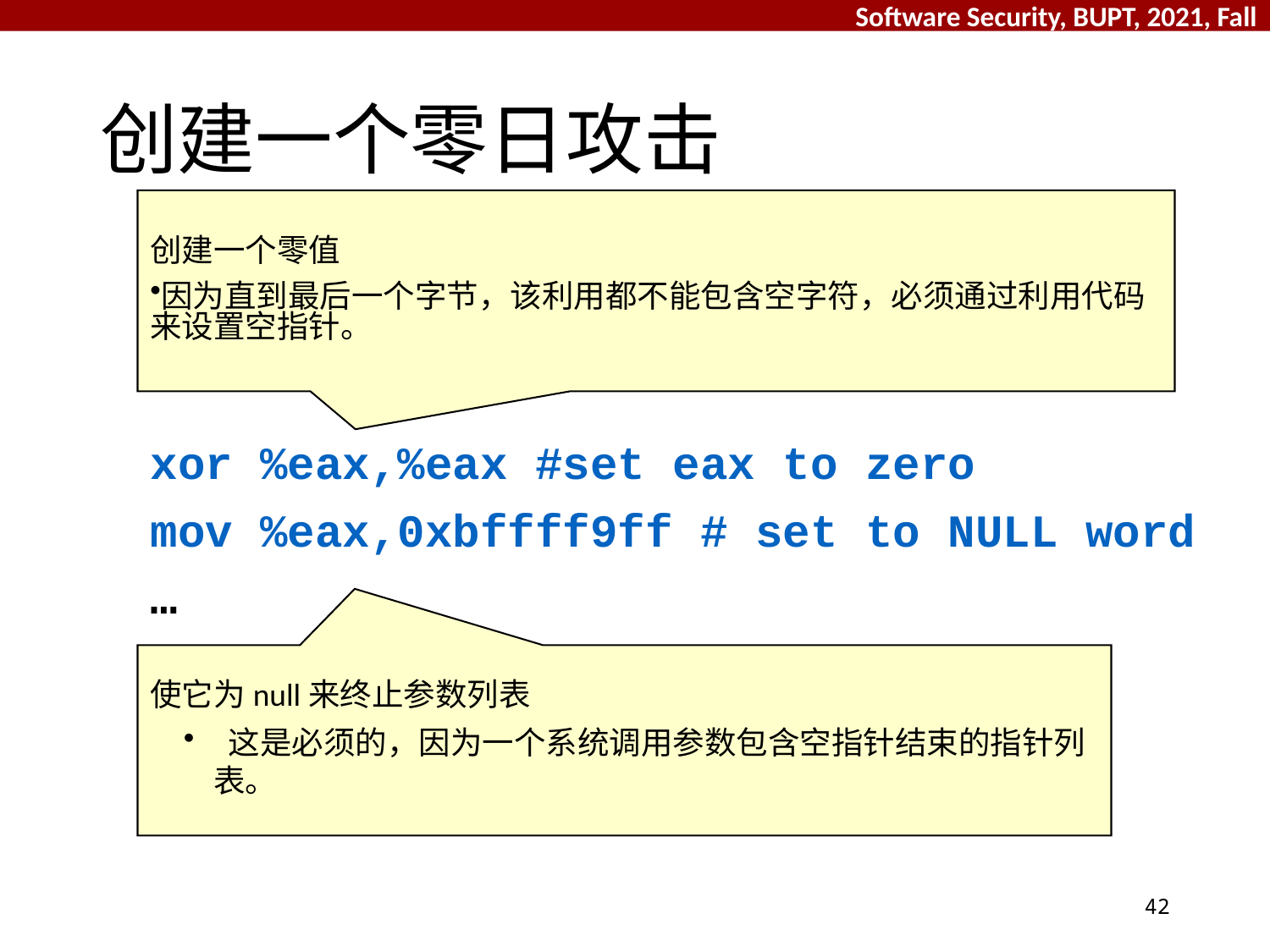

# 创建一个零日攻击
创建一个零值
因为直到最后一个字节，该利用都不能包含空字符，必须通过利用代码来设置空指针。
xor %eax,%eax #set eax to zero
mov %eax,0xbffff9ff # set to NULL word
…

使它为null来终止参数列表
 这是必须的，因为一个系统调用参数包含空指针结束的指针列表。
42